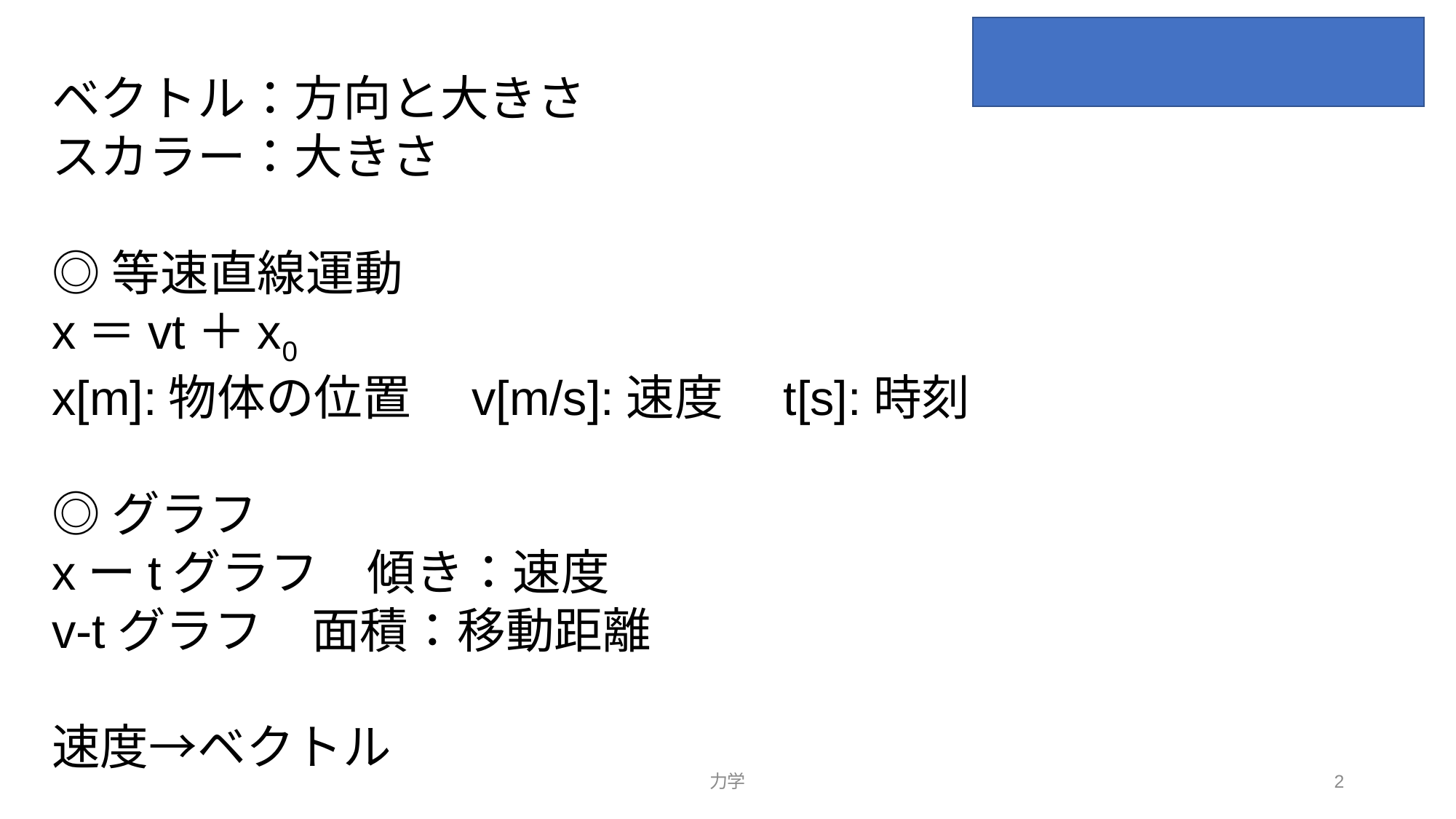

ベクトル：方向と大きさ
スカラー：大きさ

◎等速直線運動
x＝vt＋x0
x[m]:物体の位置　v[m/s]:速度　t[s]:時刻

◎グラフ
xーtグラフ　傾き：速度
v-tグラフ　面積：移動距離

速度→ベクトル
力学
2